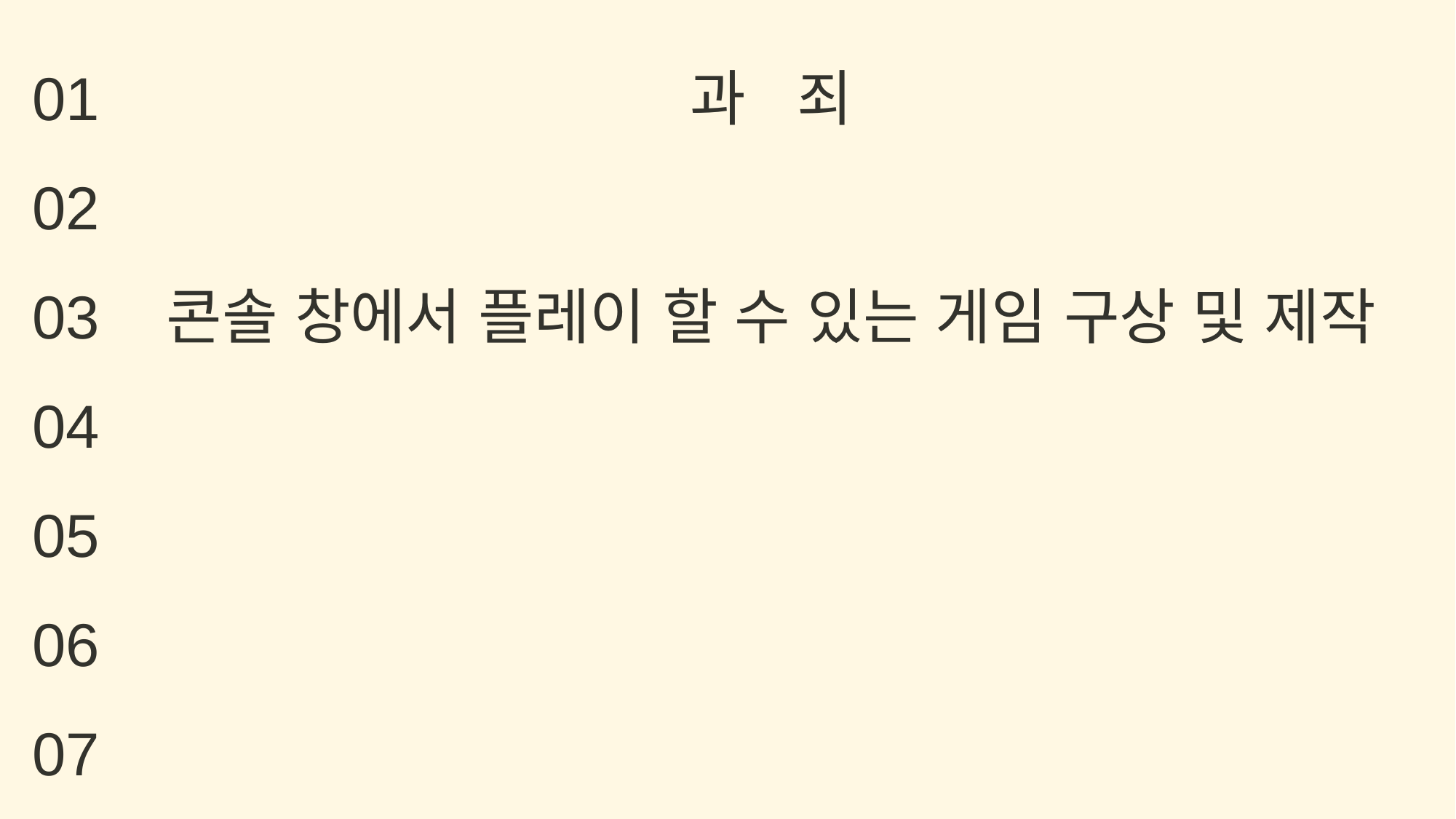

과   죄

콘솔 창에서 플레이 할 수 있는 게임 구상 및 제작
01
02
03
04
05
06
07